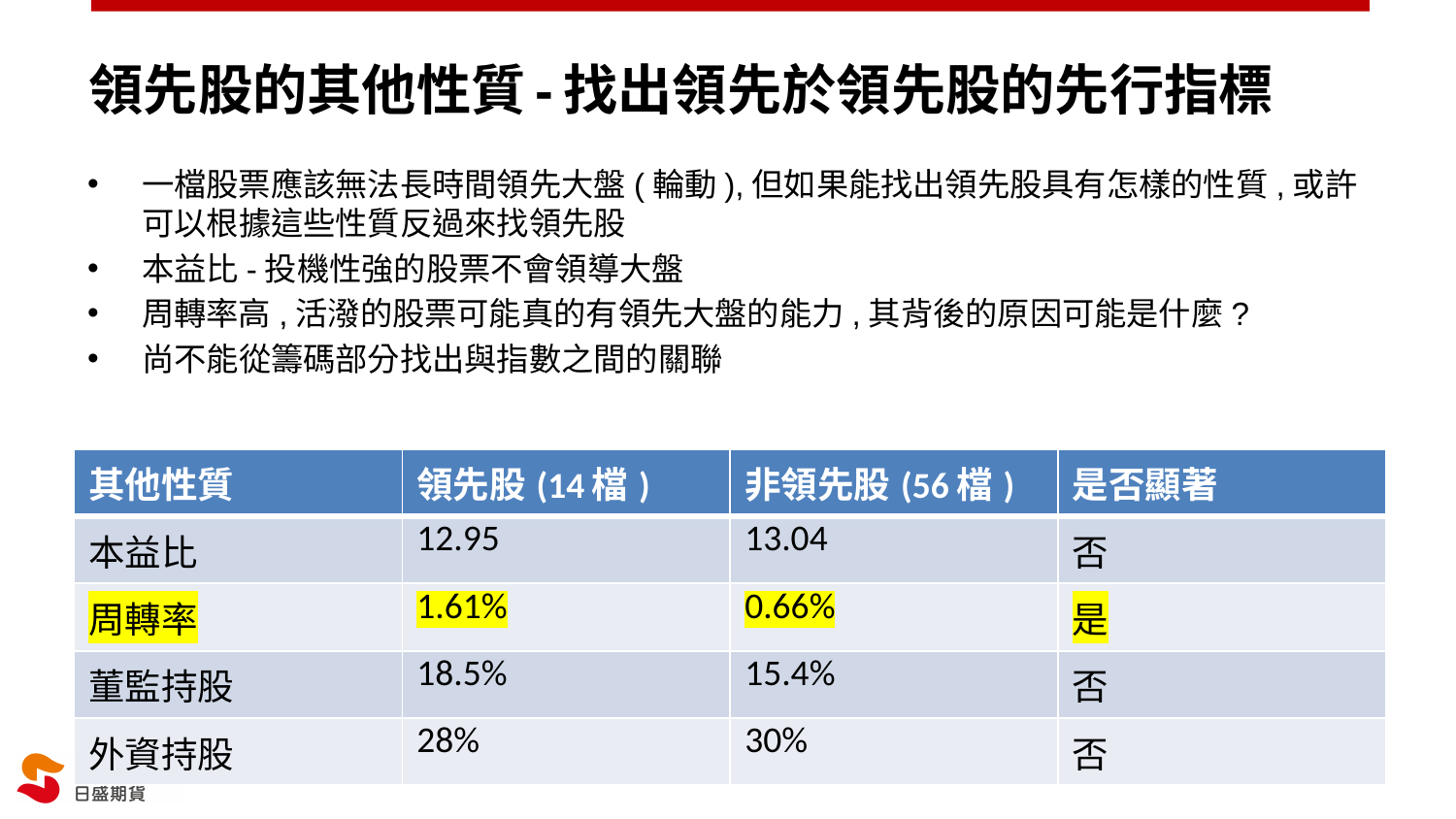

# 領先股的其他性質-找出領先於領先股的先行指標
一檔股票應該無法長時間領先大盤(輪動),但如果能找出領先股具有怎樣的性質,或許可以根據這些性質反過來找領先股
本益比-投機性強的股票不會領導大盤
周轉率高,活潑的股票可能真的有領先大盤的能力,其背後的原因可能是什麼?
尚不能從籌碼部分找出與指數之間的關聯

| 其他性質 | 領先股(14檔) | 非領先股(56檔) | 是否顯著 |
| --- | --- | --- | --- |
| 本益比 | 12.95 | 13.04 | 否 |
| 周轉率 | 1.61% | 0.66% | 是 |
| 董監持股 | 18.5% | 15.4% | 否 |
| 外資持股 | 28% | 30% | 否 |